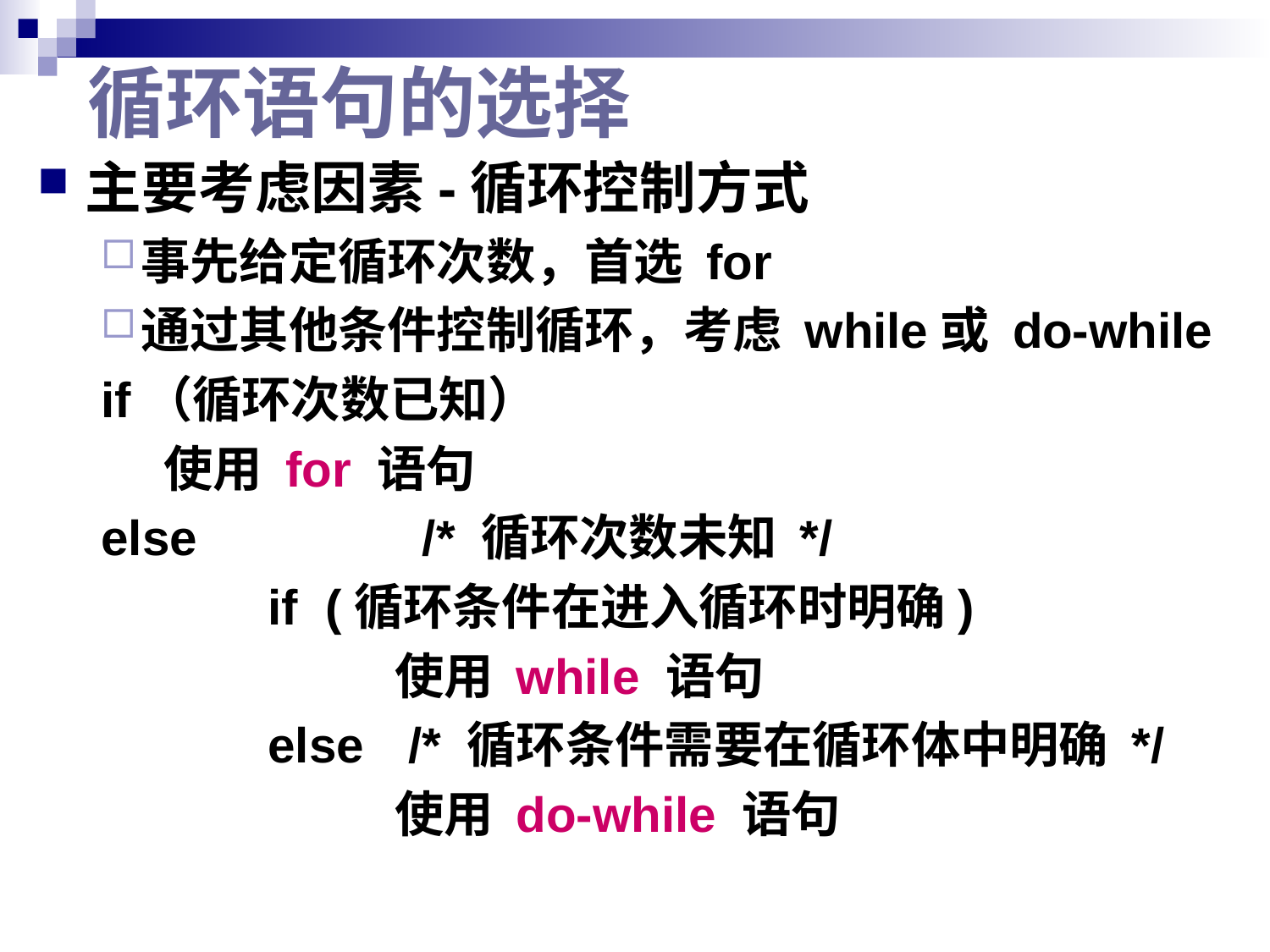

# 循环语句的选择
主要考虑因素-循环控制方式
事先给定循环次数，首选 for
通过其他条件控制循环，考虑 while或 do-while
if（循环次数已知）
	 使用 for 语句
else		  /* 循环次数未知 */
		if  (循环条件在进入循环时明确)
			使用 while 语句
		else 	 /* 循环条件需要在循环体中明确 */
			使用 do-while 语句